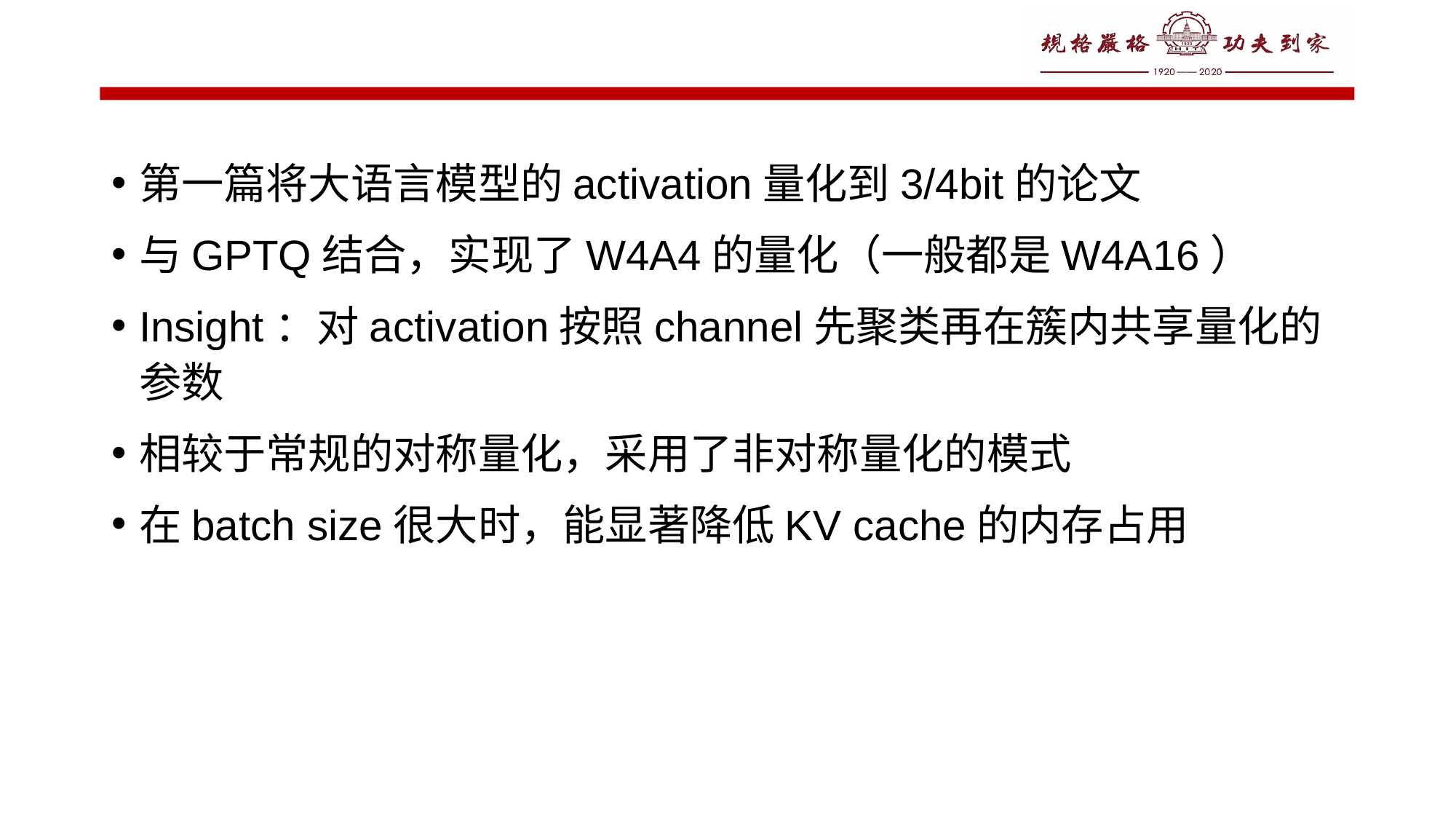

第一篇将大语言模型的activation量化到3/4bit的论文
与GPTQ结合，实现了W4A4的量化（一般都是W4A16）
Insight：对activation按照channel先聚类再在簇内共享量化的参数
相较于常规的对称量化，采用了非对称量化的模式
在batch size很大时，能显著降低KV cache的内存占用